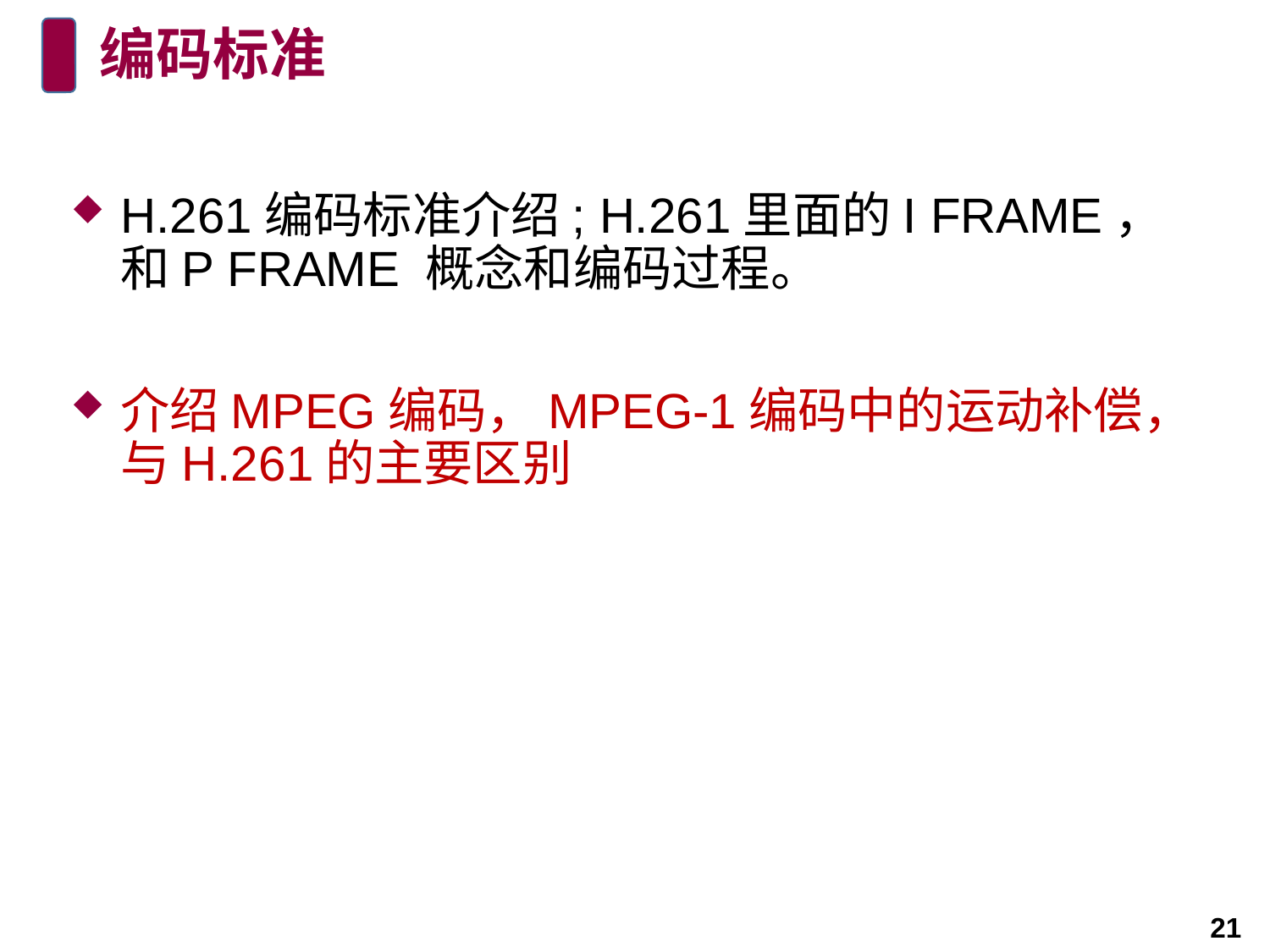

# 编码标准
H.261编码标准介绍; H.261里面的I FRAME，和P FRAME 概念和编码过程。

介绍MPEG编码，MPEG-1编码中的运动补偿，与H.261的主要区别

21